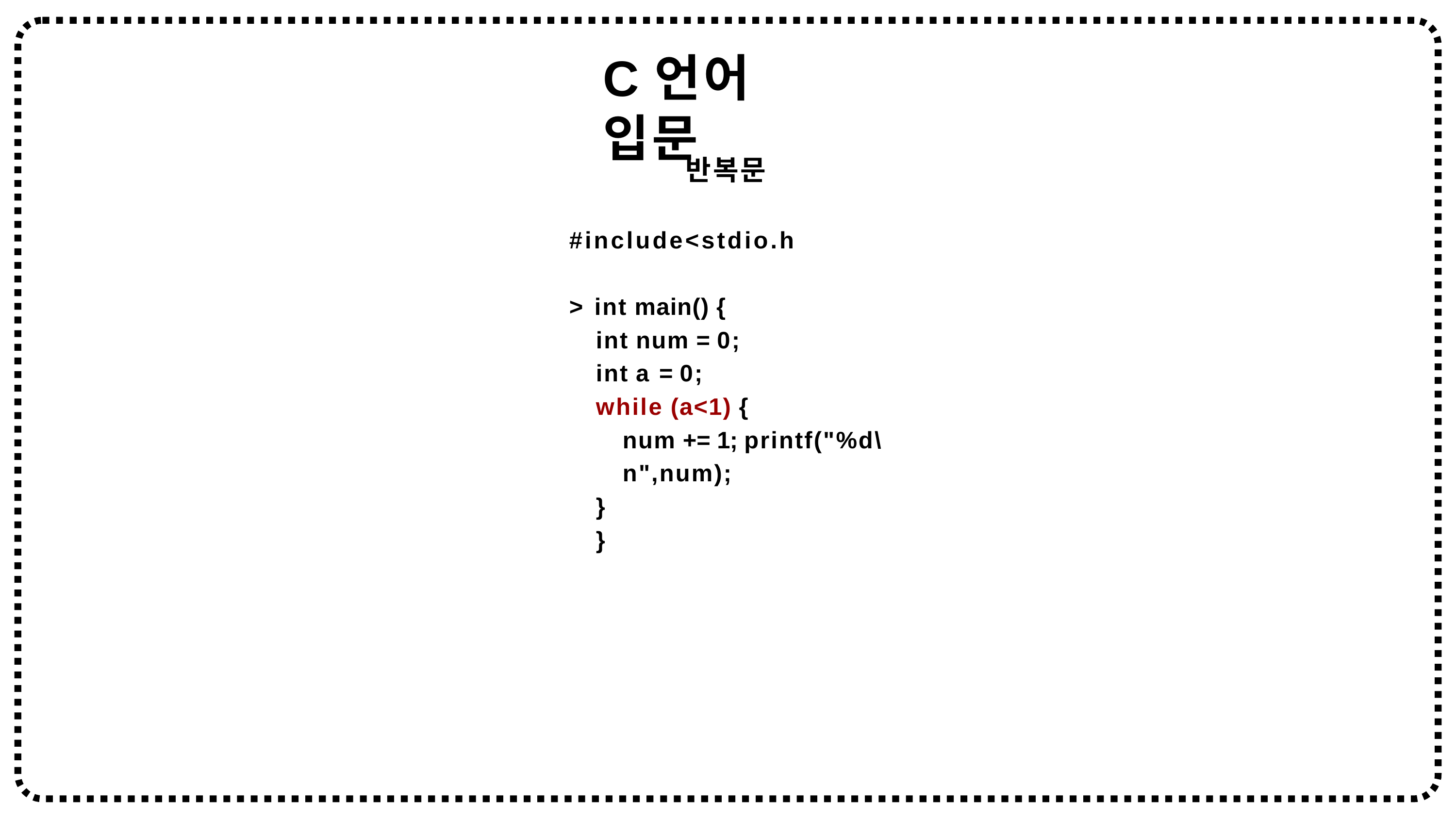

# C언어 입문
반복문
#include<stdio.h> int main() {
int num = 0; int a = 0; while (a<1) {
num += 1; printf("%d\n",num);
}
}